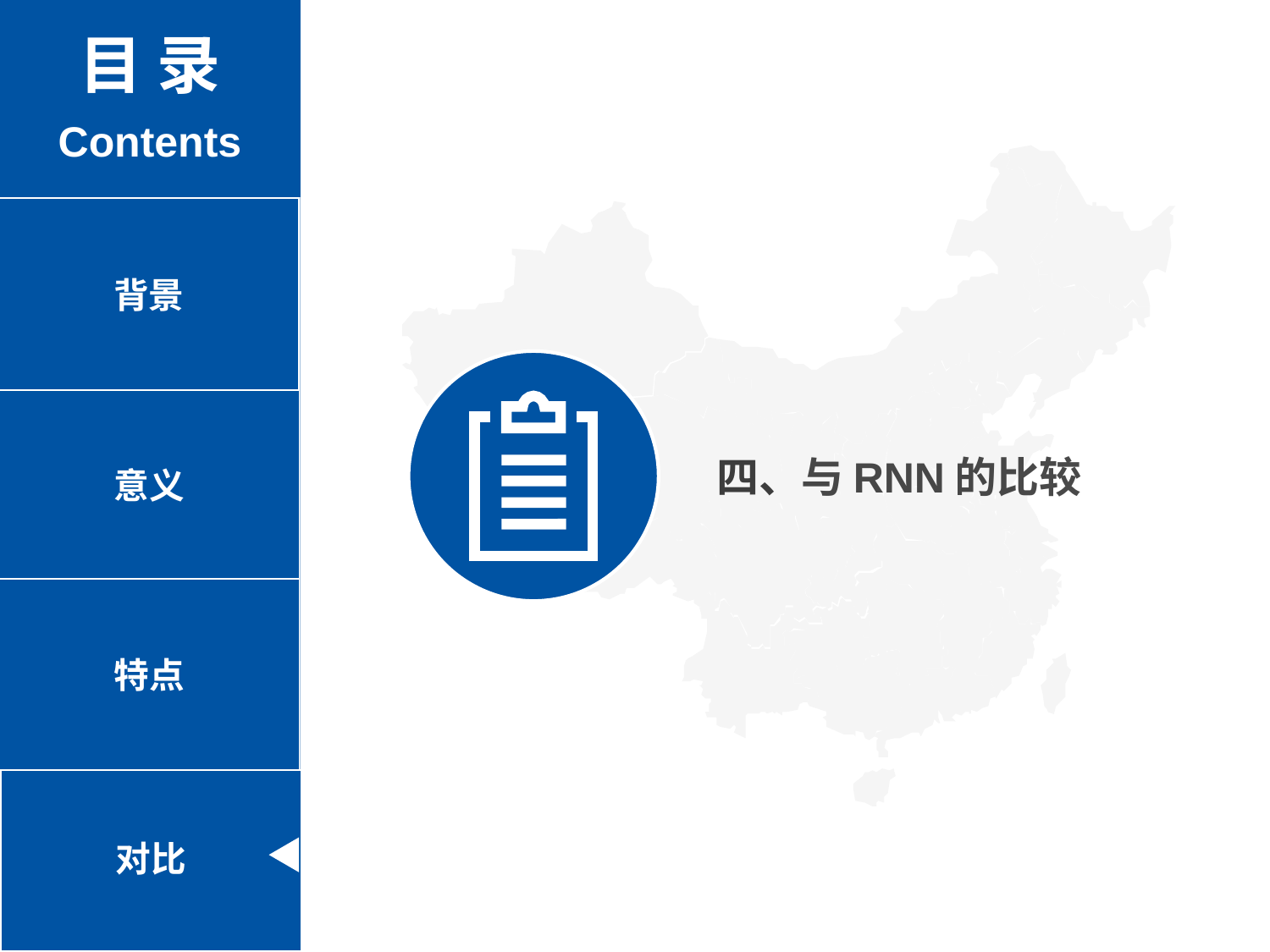

目 录
Contents
目 录
Contents
目 录
Contents
目 录
Contents
目 录
Contents
目 录
Contents
目 录
Contents
目 录
Contents
背景及意义
背景
背景及意义
背景及意义
背景及意义
背景及意义
背景及意义
背景及意义
研究现状
研究现状
研究现状
研究现状
研究现状
研究现状
研究现状

意义

内容及目标
内容及目标
内容及目标
四、与RNN的比较

内容及目标
内容及目标
内容及目标
内容及目标

关键问题
关键问题
关键问题
特点
方案及可行性
方案及可行性
方案及可行性
方案及可行性
方案及可行性
方案及可行性
方案及可行性

对比
进度安排
计划与成果
进度安排
进度安排
计划与成果
计划与成果
计划与成果